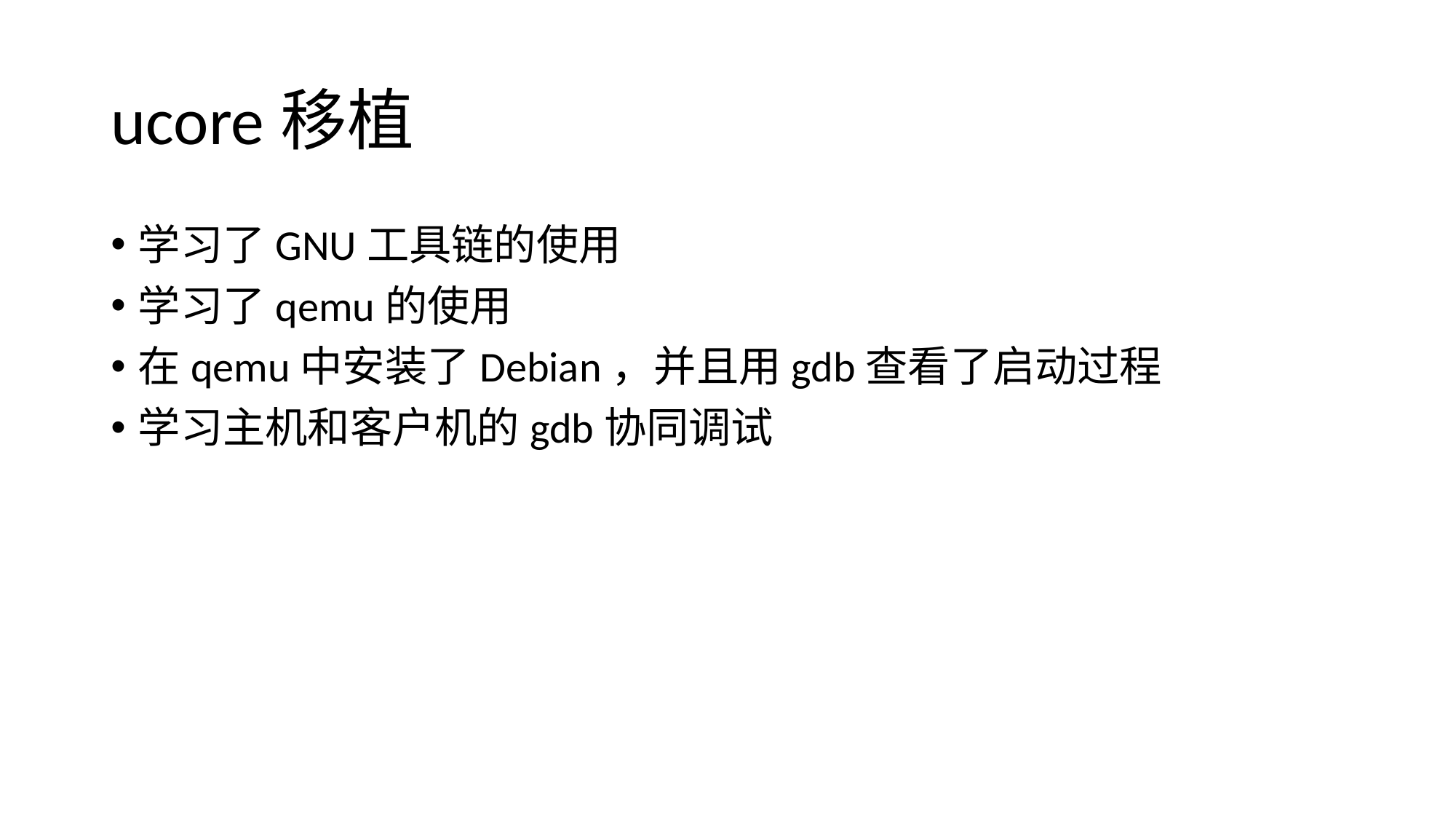

# ucore移植
学习了GNU工具链的使用
学习了qemu的使用
在qemu中安装了Debian，并且用gdb查看了启动过程
学习主机和客户机的gdb协同调试